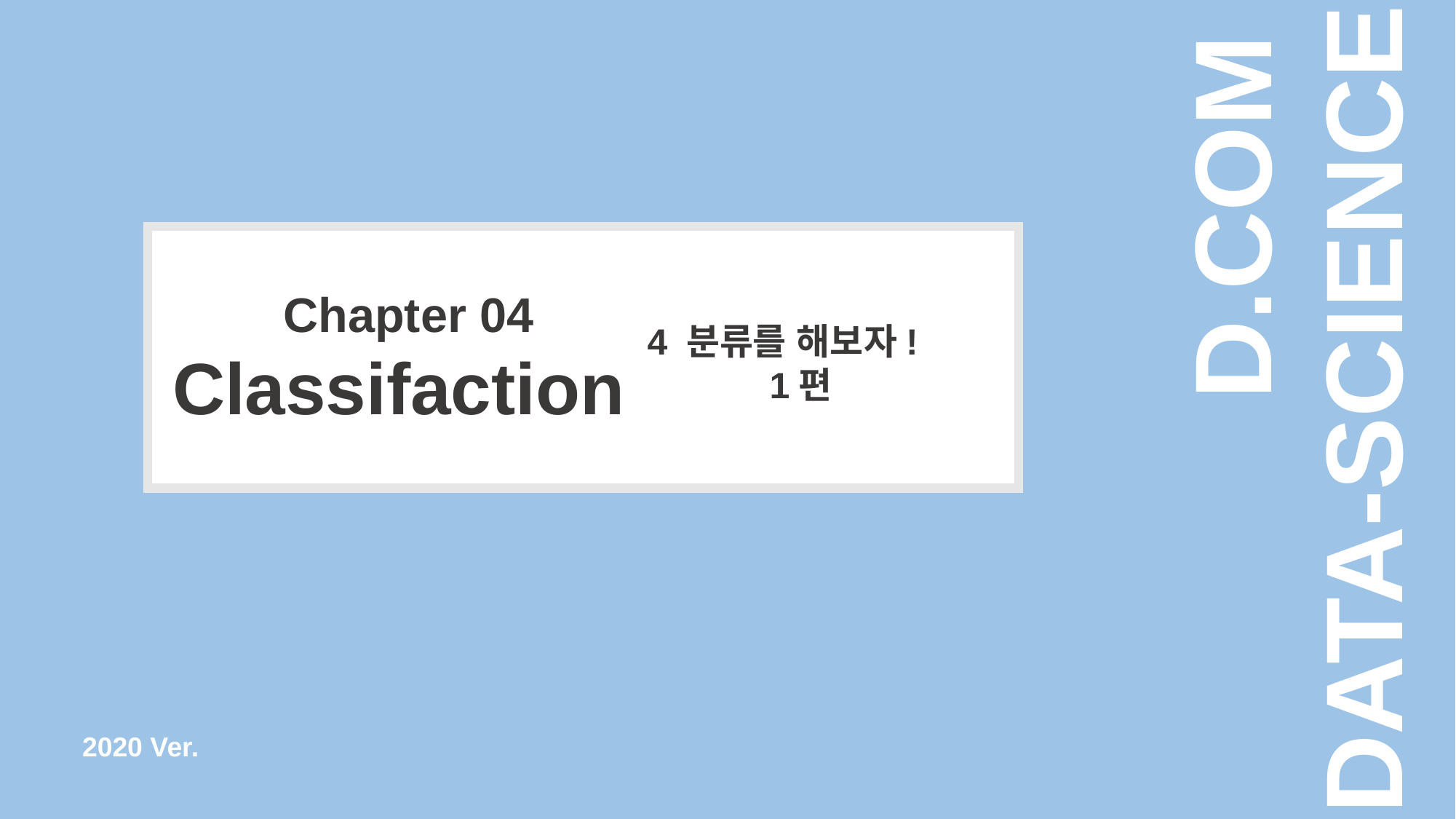

D.COM
DATA-SCIENCE
Chapter 04
Classifaction
4 분류를 해보자!
            1편
2020 Ver.